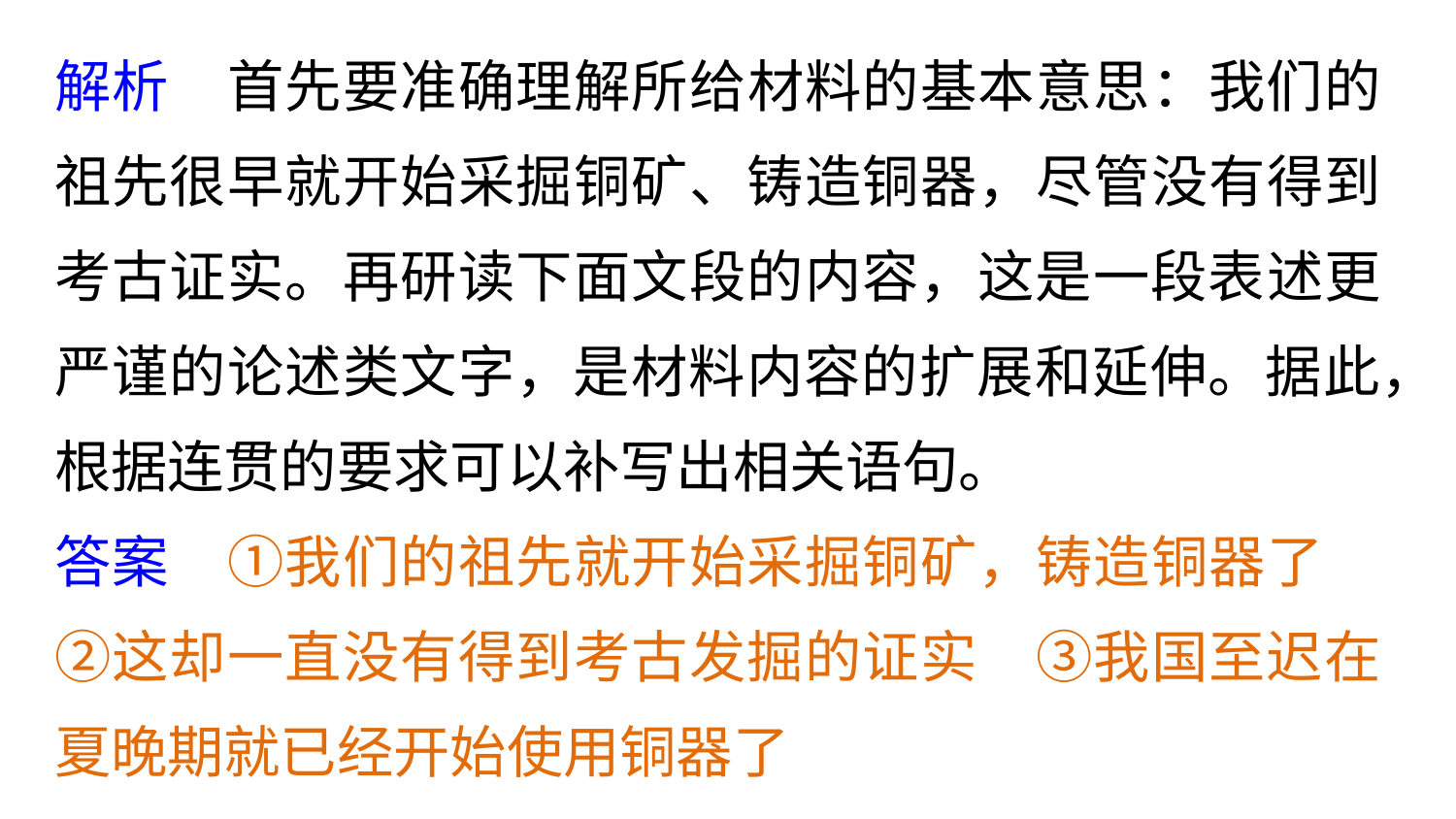

解析　首先要准确理解所给材料的基本意思：我们的祖先很早就开始采掘铜矿、铸造铜器，尽管没有得到考古证实。再研读下面文段的内容，这是一段表述更严谨的论述类文字，是材料内容的扩展和延伸。据此，根据连贯的要求可以补写出相关语句。
答案　①我们的祖先就开始采掘铜矿，铸造铜器了　②这却一直没有得到考古发掘的证实　③我国至迟在夏晚期就已经开始使用铜器了